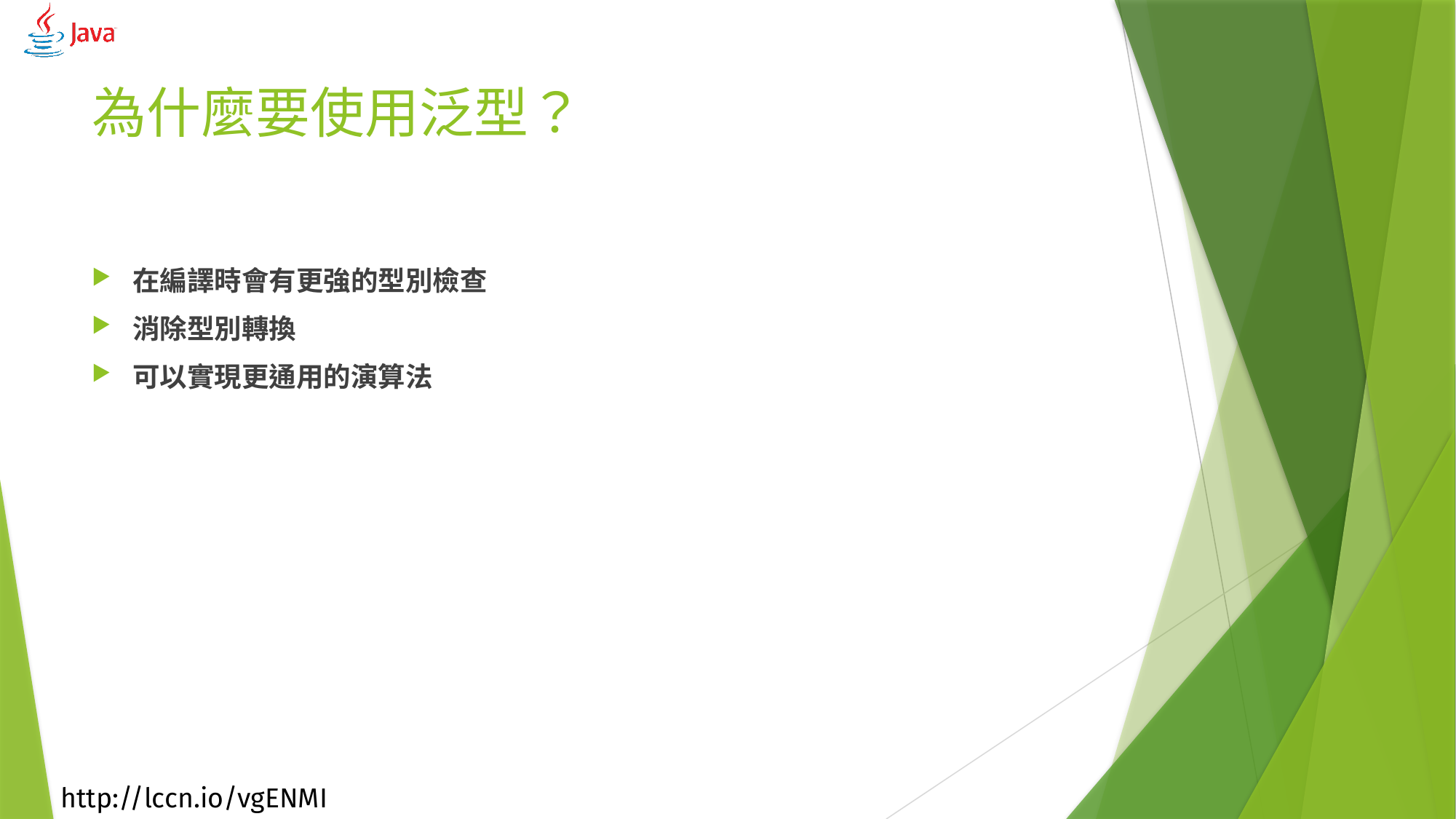

# 為什麼要使用泛型？
在編譯時會有更強的型別檢查
消除型別轉換
可以實現更通用的演算法